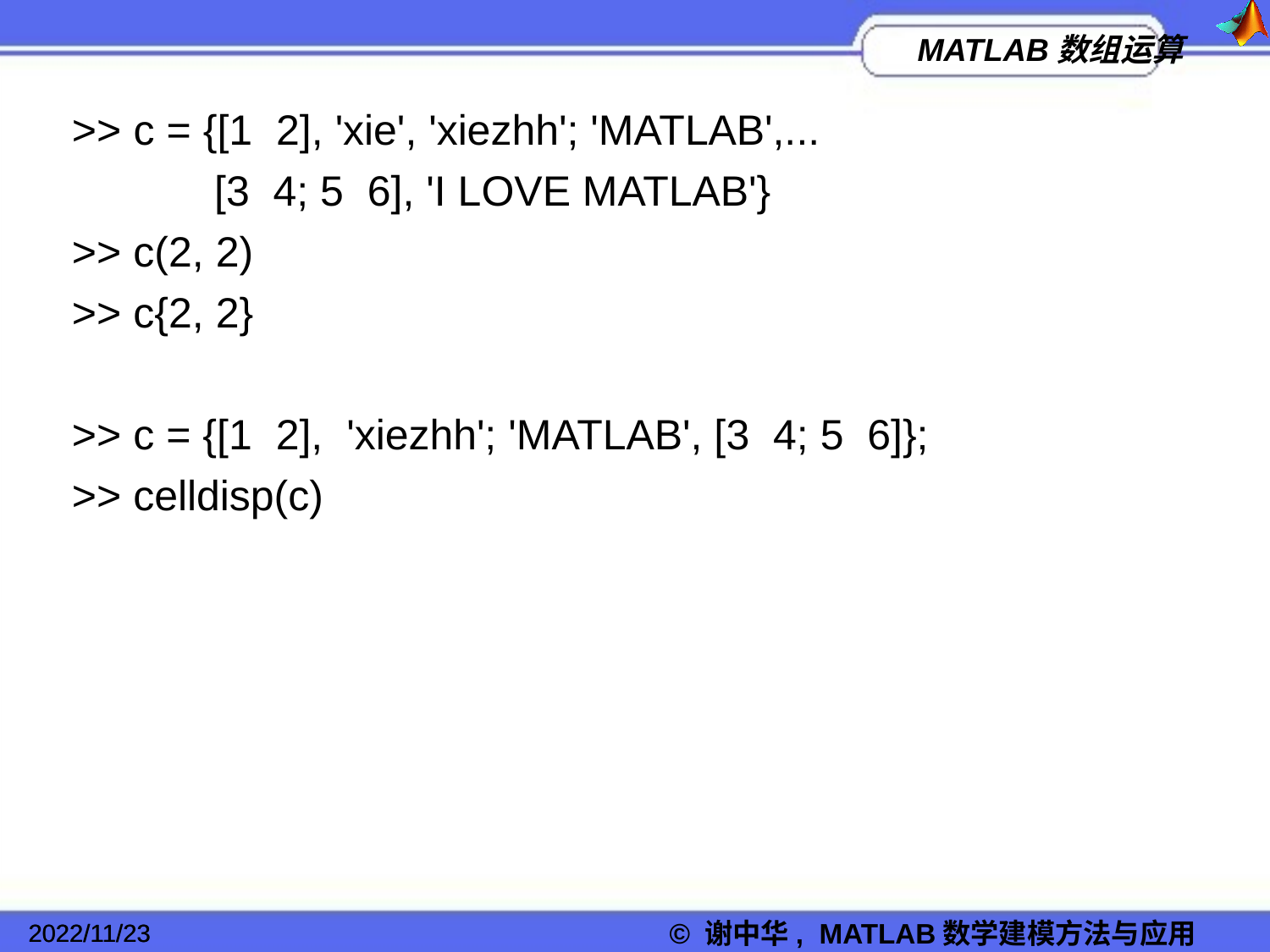

>> c = {[1  2], 'xie', 'xiezhh'; 'MATLAB',...
            [3  4; 5  6], 'I LOVE MATLAB'}
>> c(2, 2)
>> c{2, 2}

>> c = {[1  2],  'xiezhh'; 'MATLAB', [3  4; 5  6]};
>> celldisp(c)
2022/11/23
© 谢中华,  MATLAB数学建模方法与应用